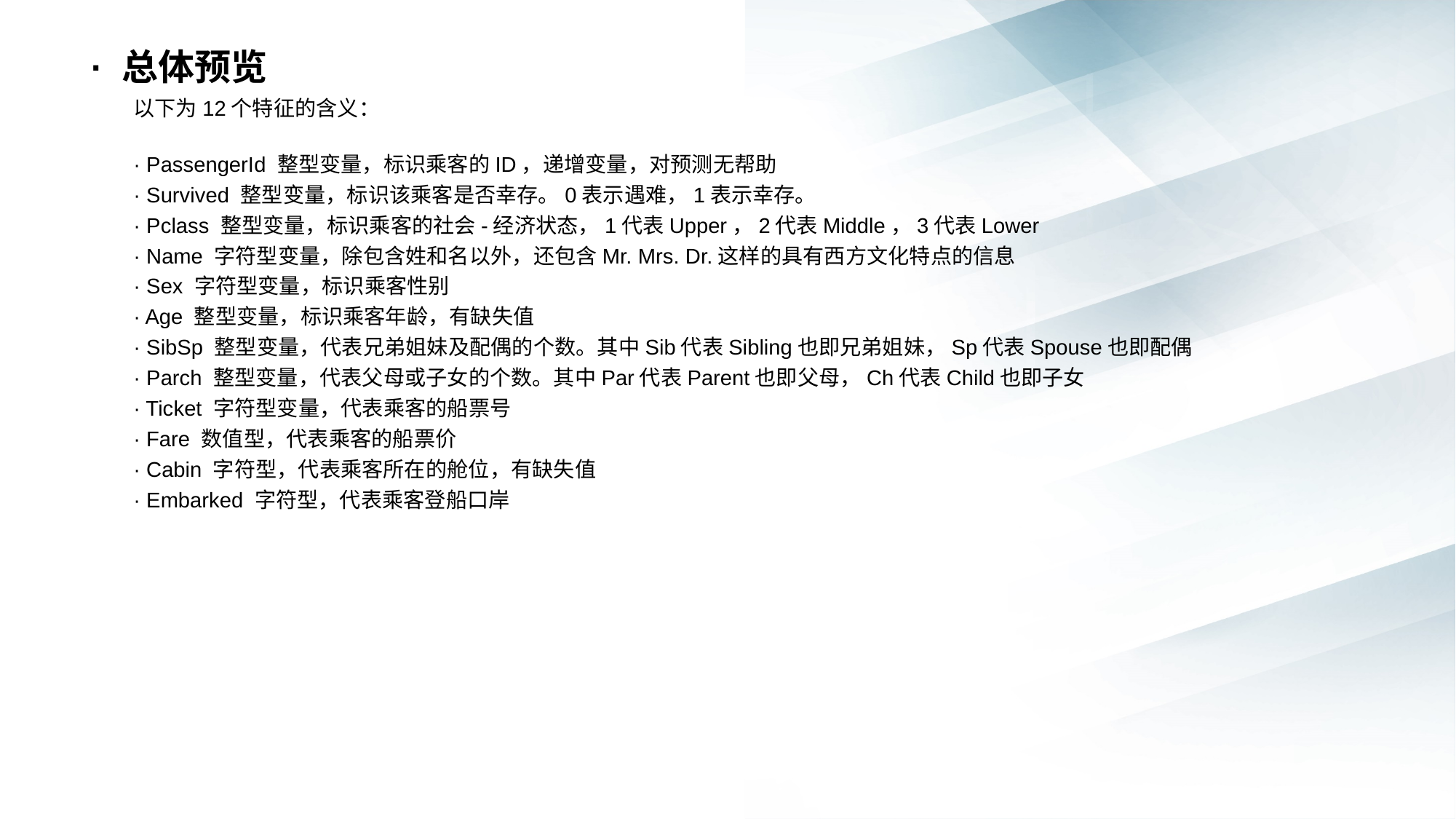

· 总体预览
        以下为12个特征的含义：
· PassengerId 整型变量，标识乘客的ID，递增变量，对预测无帮助
· Survived 整型变量，标识该乘客是否幸存。0表示遇难，1表示幸存。
· Pclass 整型变量，标识乘客的社会-经济状态，1代表Upper，2代表Middle，3代表Lower
· Name 字符型变量，除包含姓和名以外，还包含Mr. Mrs. Dr.这样的具有西方文化特点的信息
· Sex 字符型变量，标识乘客性别
· Age 整型变量，标识乘客年龄，有缺失值
· SibSp 整型变量，代表兄弟姐妹及配偶的个数。其中Sib代表Sibling也即兄弟姐妹，Sp代表Spouse也即配偶
· Parch 整型变量，代表父母或子女的个数。其中Par代表Parent也即父母，Ch代表Child也即子女
· Ticket 字符型变量，代表乘客的船票号
· Fare 数值型，代表乘客的船票价
· Cabin 字符型，代表乘客所在的舱位，有缺失值
· Embarked 字符型，代表乘客登船口岸